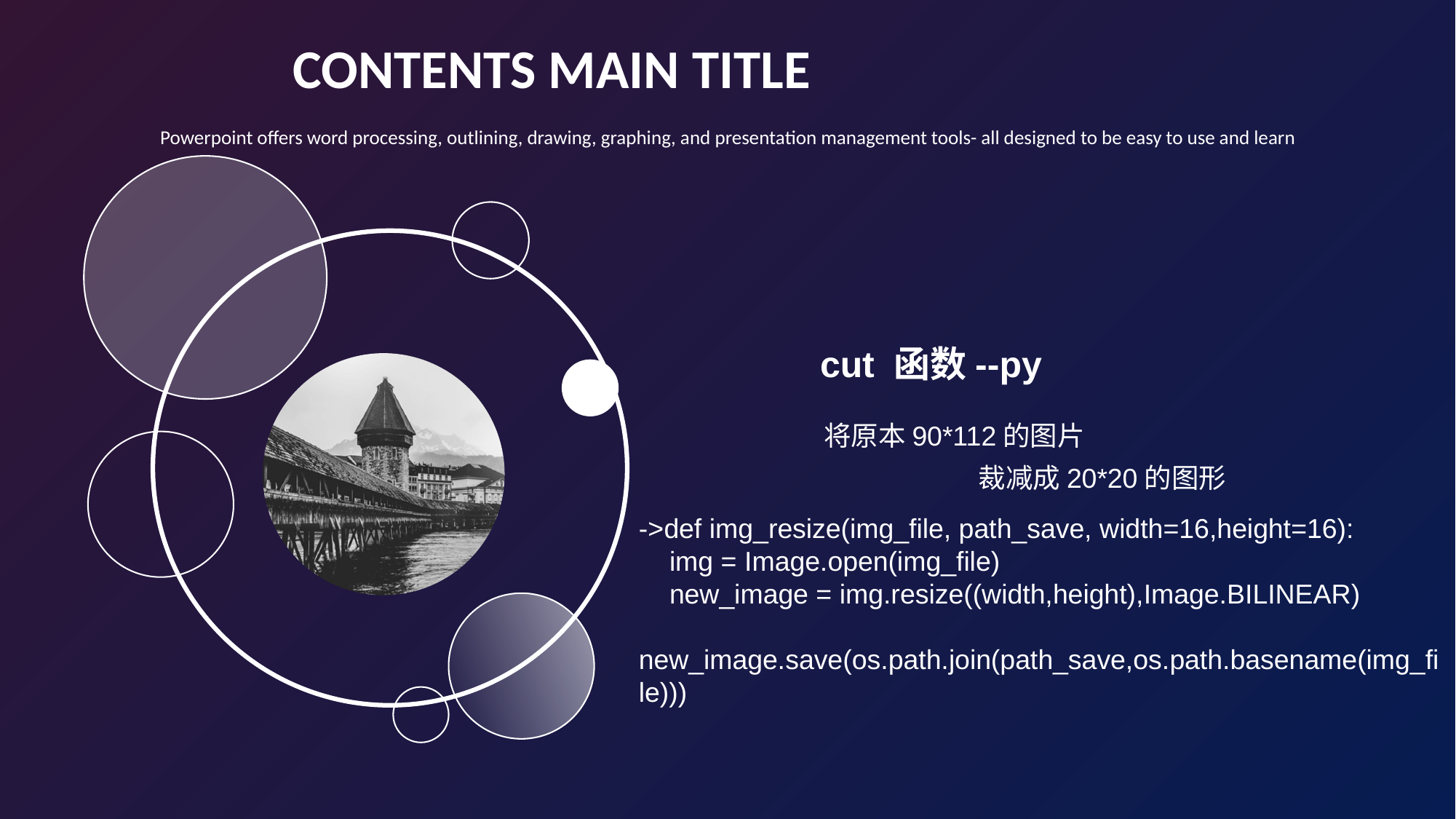

CONTENTS MAIN TITLE
Powerpoint offers word processing, outlining, drawing, graphing, and presentation management tools- all designed to be easy to use and learn

  cut 函数--py

  将原本90*112的图片
                           裁减成20*20的图形
->def img_resize(img_file, path_save, width=16,height=16):
    img = Image.open(img_file)
    new_image = img.resize((width,height),Image.BILINEAR)
            new_image.save(os.path.join(path_save,os.path.basename(img_file)))